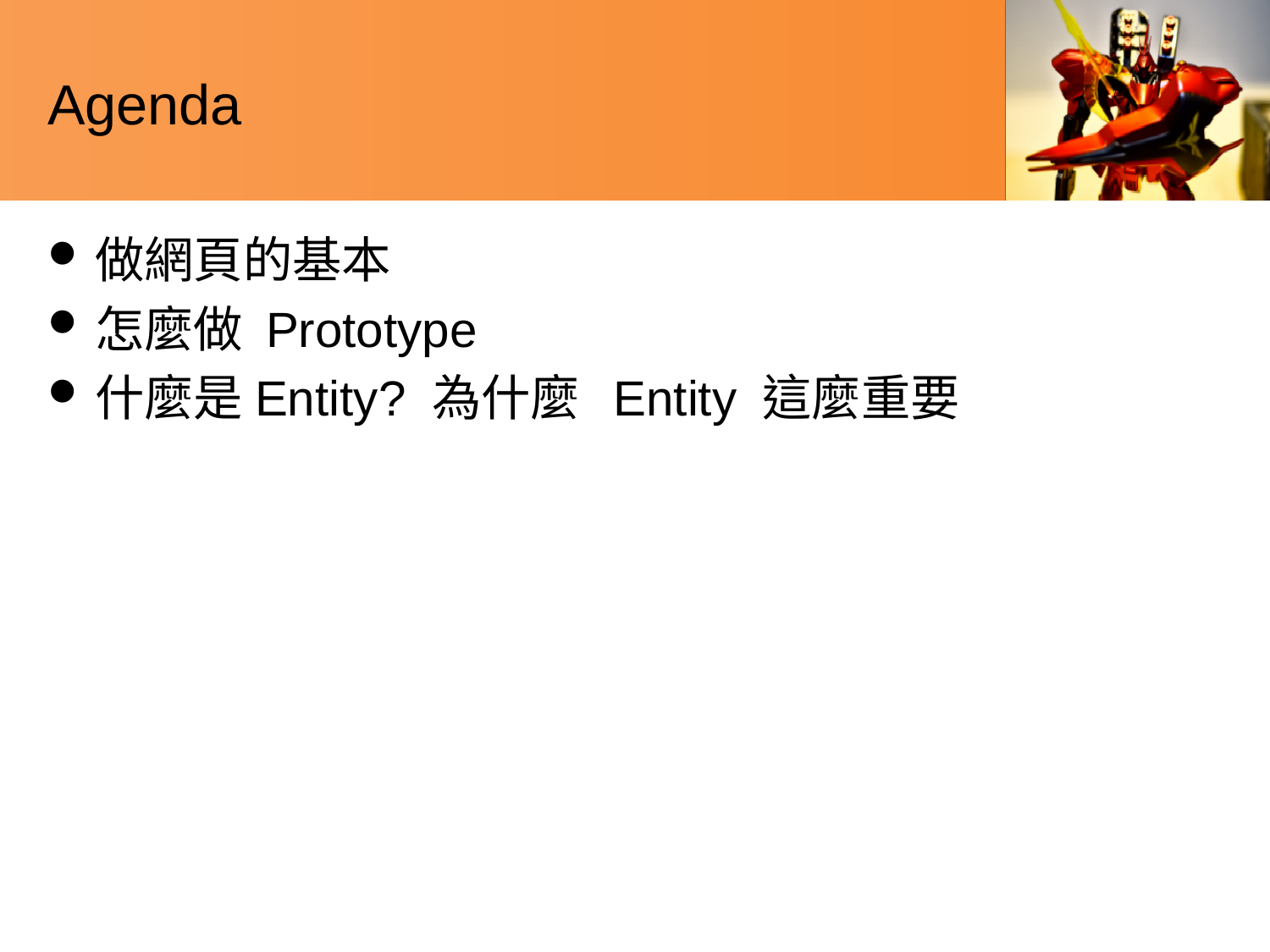

# Agenda
做網頁的基本
怎麼做 Prototype
什麼是Entity? 為什麼  Entity 這麼重要